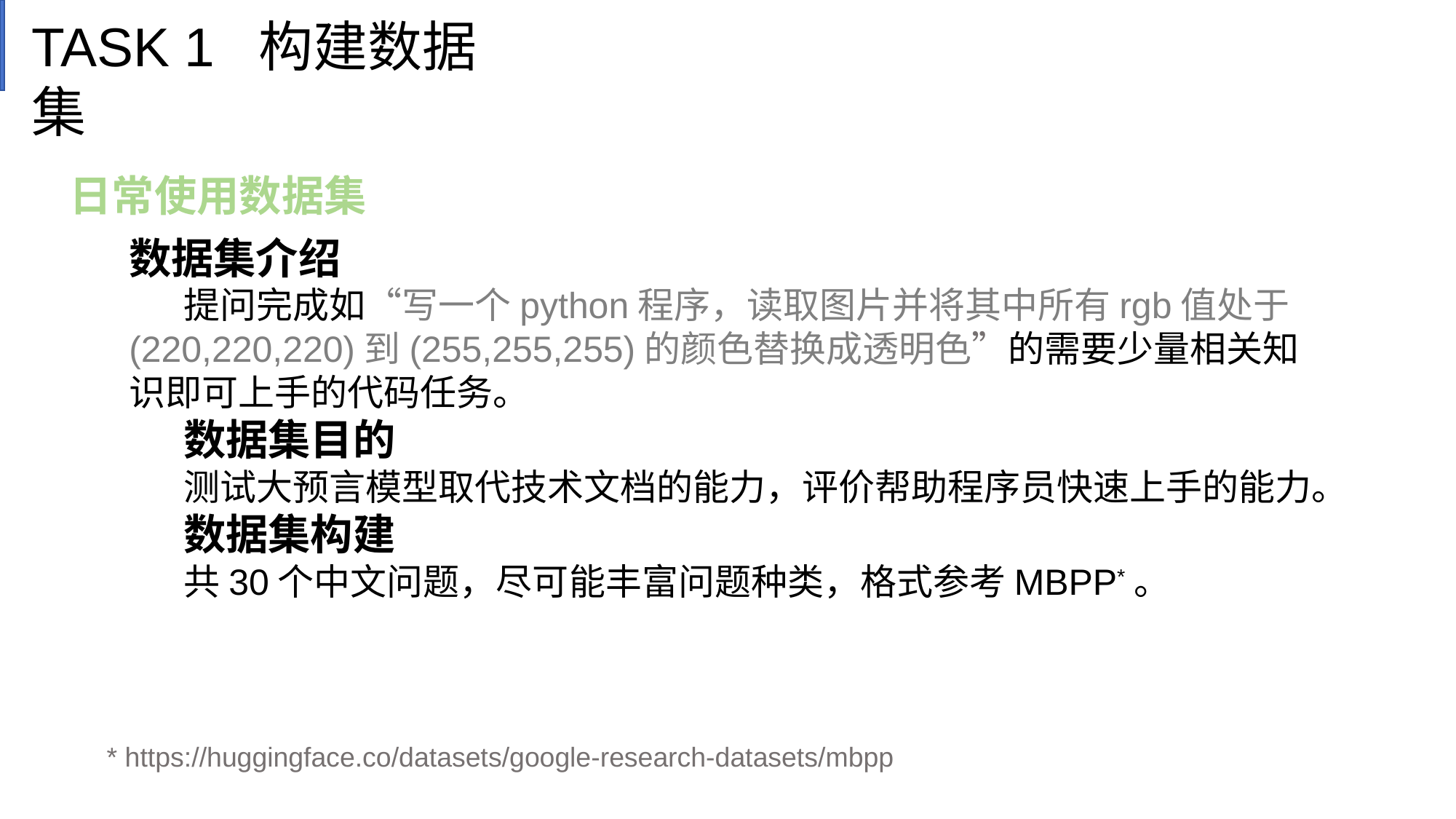

TASK 1  构建数据集
日常使用数据集
数据集介绍
提问完成如“写一个python程序，读取图片并将其中所有rgb值处于(220,220,220)到(255,255,255)的颜色替换成透明色”的需要少量相关知识即可上手的代码任务。
数据集目的
测试大预言模型取代技术文档的能力，评价帮助程序员快速上手的能力。
数据集构建
共30个中文问题，尽可能丰富问题种类，格式参考MBPP*。
* https://huggingface.co/datasets/google-research-datasets/mbpp